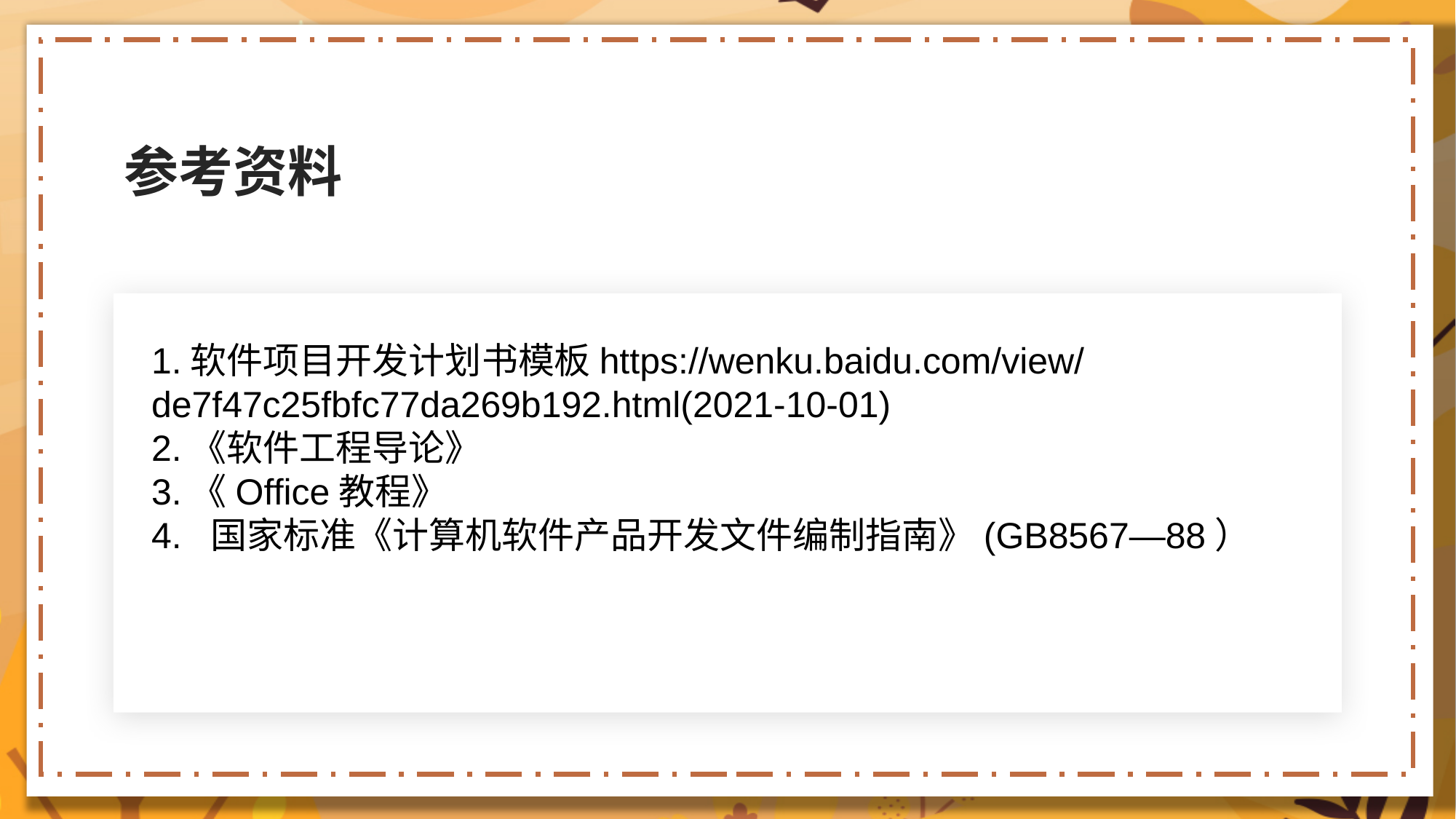

参考资料

1.软件项目开发计划书模板https://wenku.baidu.com/view/de7f47c25fbfc77da269b192.html(2021-10-01)
2.《软件工程导论》
3.《Office教程》
4.  国家标准《计算机软件产品开发文件编制指南》(GB8567—88）